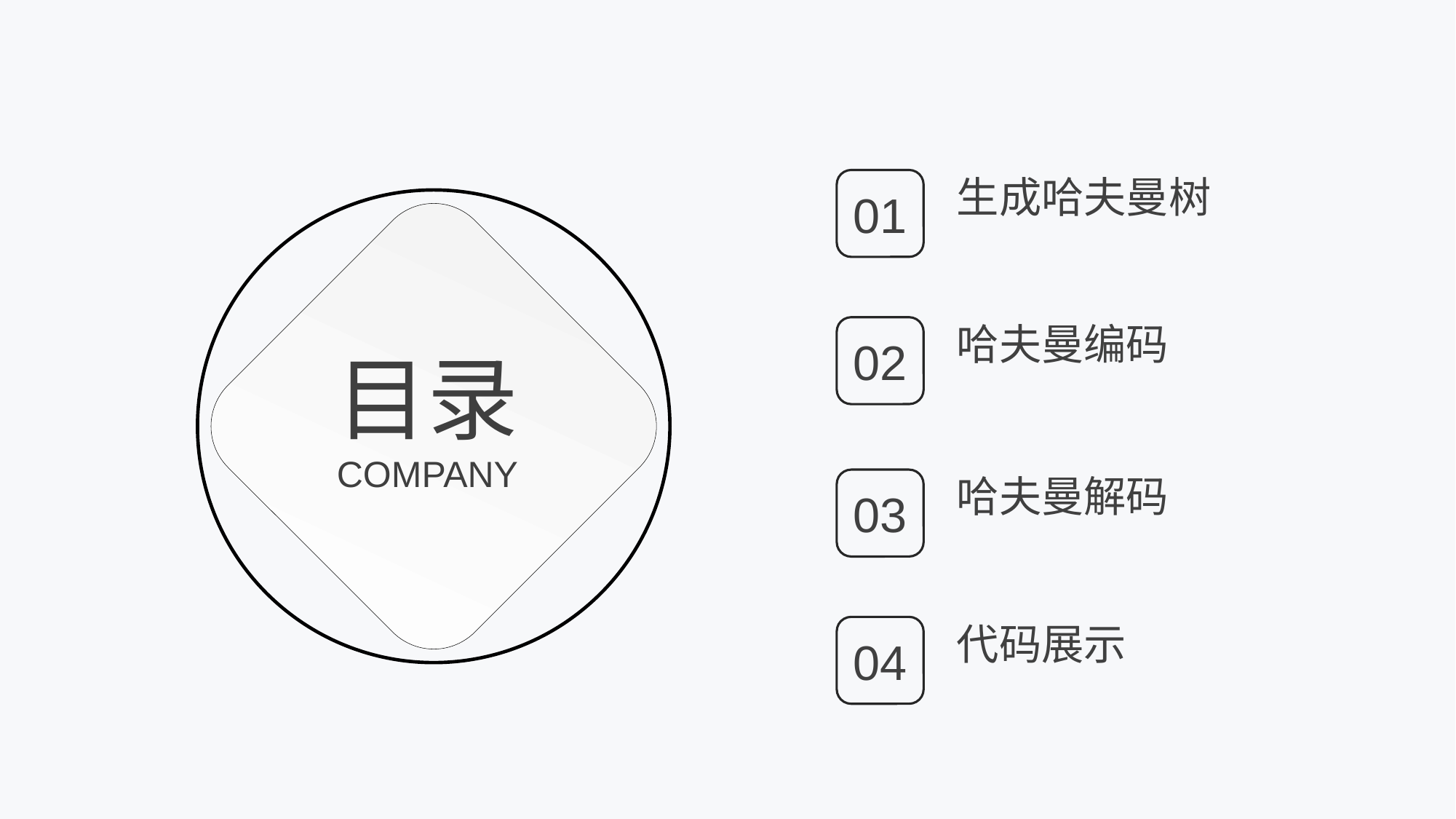

生成哈夫曼树

01

哈夫曼编码

02
目录
COMPANY
哈夫曼解码

03
代码展示

04